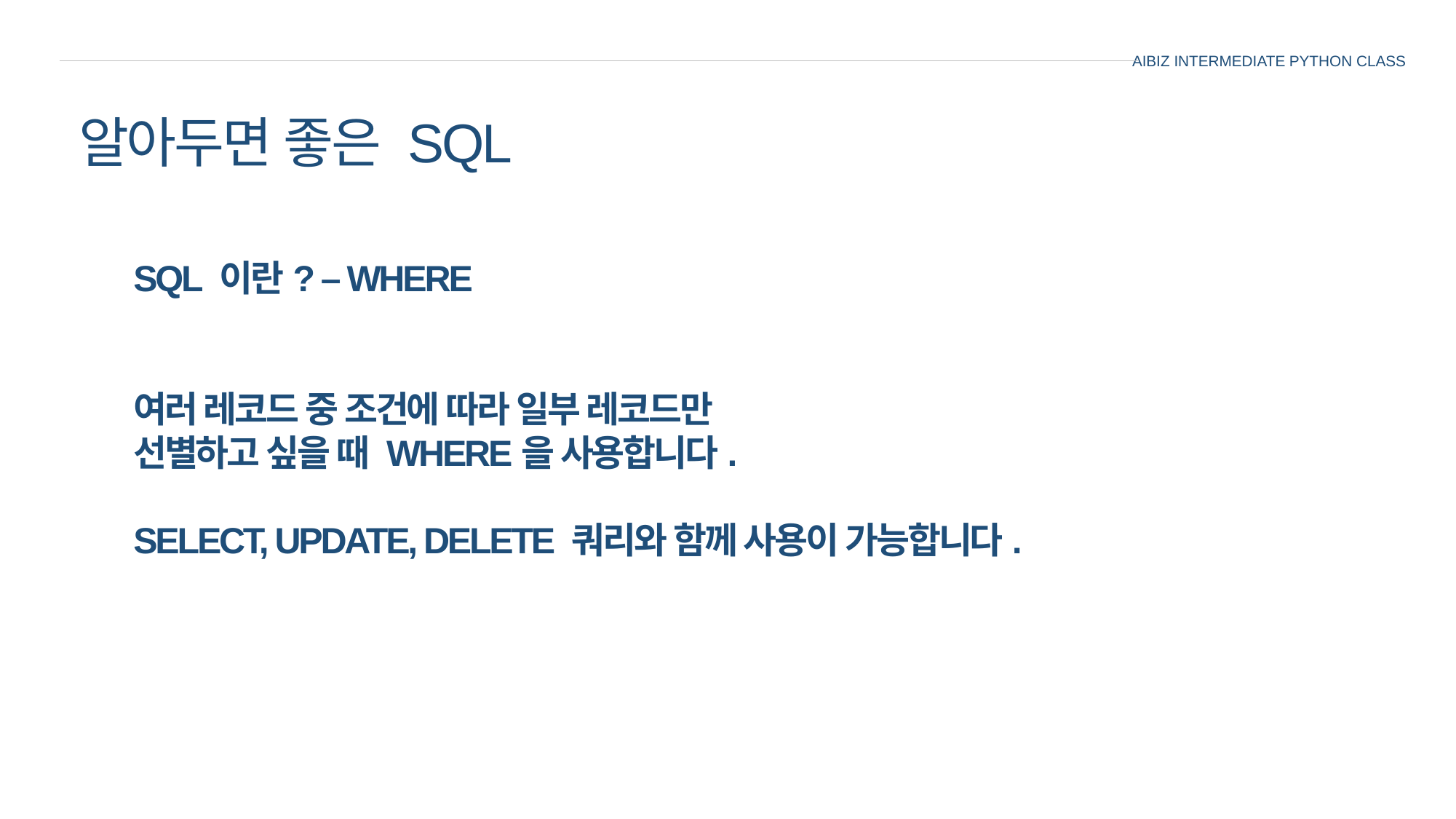

AIBIZ INTERMEDIATE PYTHON CLASS
알아두면 좋은 SQL
SQL 이란? – WHERE

여러 레코드 중 조건에 따라 일부 레코드만
선별하고 싶을 때 WHERE을 사용합니다.

SELECT, UPDATE, DELETE 쿼리와 함께 사용이 가능합니다.